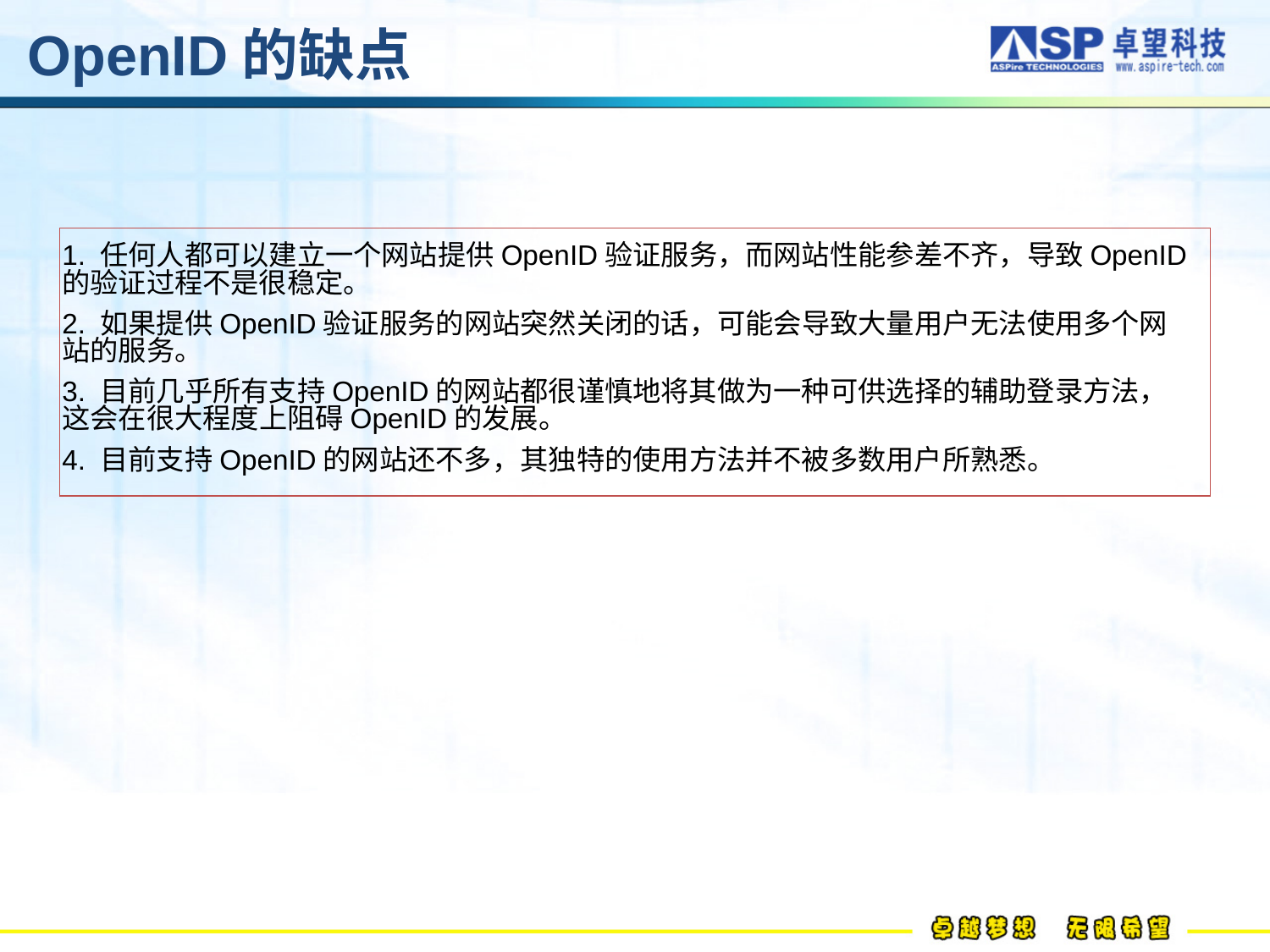

# OpenID的缺点

1. 任何人都可以建立一个网站提供OpenID验证服务，而网站性能参差不齐，导致OpenID的验证过程不是很稳定。
2. 如果提供OpenID验证服务的网站突然关闭的话，可能会导致大量用户无法使用多个网站的服务。
3. 目前几乎所有支持OpenID的网站都很谨慎地将其做为一种可供选择的辅助登录方法，这会在很大程度上阻碍OpenID的发展。
4. 目前支持OpenID的网站还不多，其独特的使用方法并不被多数用户所熟悉。